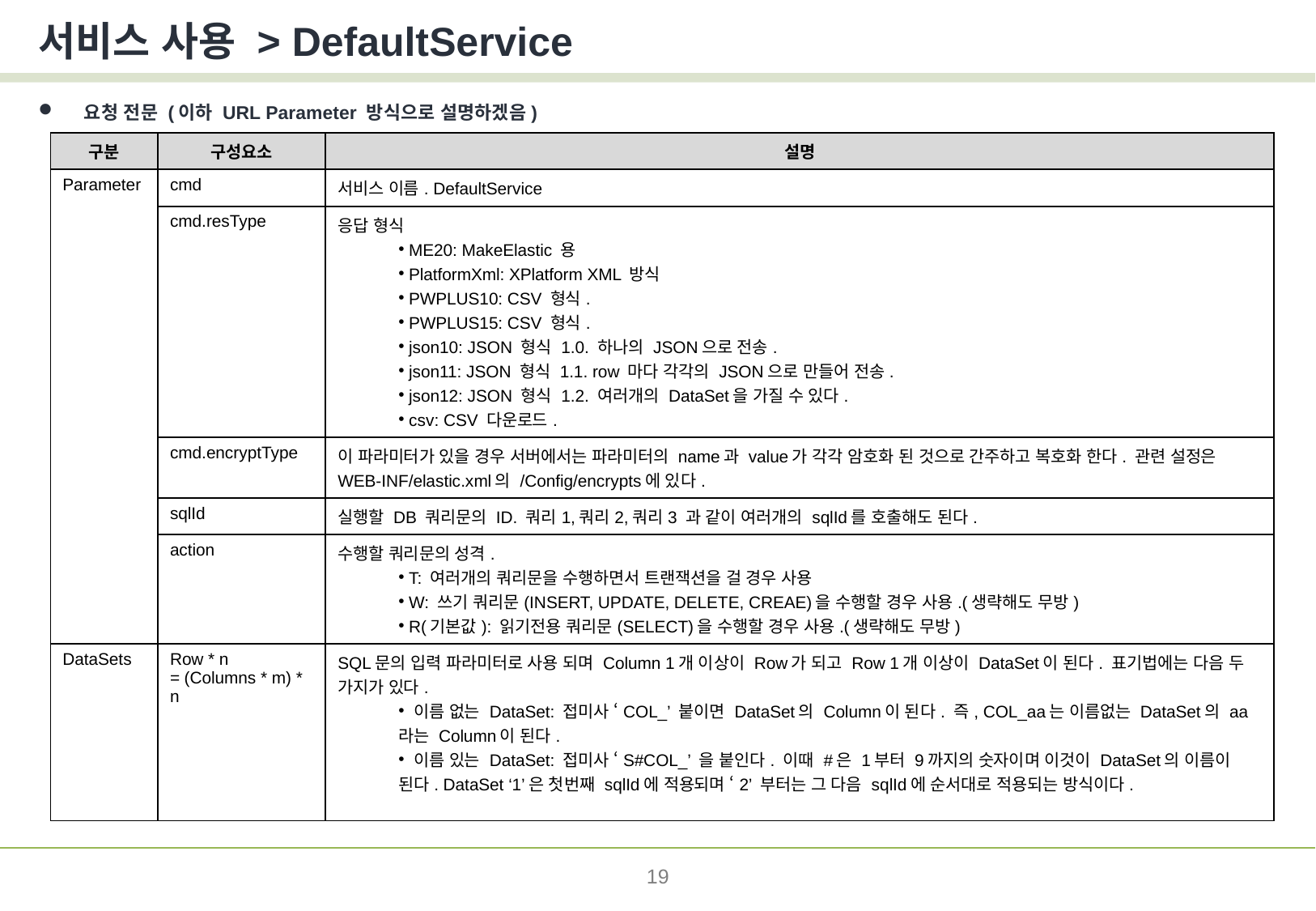

# 서비스 사용 > DefaultService
요청 전문 (이하 URL Parameter 방식으로 설명하겠음)

| 구분 | 구성요소 | 설명 |
| --- | --- | --- |
| Parameter | cmd | 서비스 이름. DefaultService |
|  | cmd.resType | 응답 형식 ME20: MakeElastic 용 PlatformXml: XPlatform XML 방식 PWPLUS10: CSV 형식. PWPLUS15: CSV 형식. json10: JSON 형식 1.0. 하나의 JSON으로 전송. json11: JSON 형식 1.1. row 마다 각각의 JSON으로 만들어 전송. json12: JSON 형식 1.2. 여러개의 DataSet을 가질 수 있다. csv: CSV 다운로드. |
|  | cmd.encryptType | 이 파라미터가 있을 경우 서버에서는 파라미터의 name과 value가 각각 암호화 된 것으로 간주하고 복호화 한다. 관련 설정은 WEB-INF/elastic.xml의 /Config/encrypts에 있다. |
|  | sqlId | 실행할 DB 쿼리문의 ID. 쿼리1,쿼리2,쿼리3 과 같이 여러개의 sqlId를 호출해도 된다. |
|  | action | 수행할 쿼리문의 성격. T: 여러개의 쿼리문을 수행하면서 트랜잭션을 걸 경우 사용 W: 쓰기 쿼리문(INSERT, UPDATE, DELETE, CREAE)을 수행할 경우 사용.(생략해도 무방) R(기본값): 읽기전용 쿼리문(SELECT)을 수행할 경우 사용.(생략해도 무방) |
| DataSets | Row \* n = (Columns \* m) \* n | SQL문의 입력 파라미터로 사용 되며 Column 1개 이상이 Row가 되고 Row 1개 이상이 DataSet이 된다. 표기법에는 다음 두 가지가 있다. 이름 없는 DataSet: 접미사 ‘COL\_’ 붙이면 DataSet의 Column이 된다. 즉, COL\_aa는 이름없는 DataSet의 aa라는 Column이 된다. 이름 있는 DataSet: 접미사 ‘S#COL\_’ 을 붙인다. 이때 #은 1부터 9까지의 숫자이며 이것이 DataSet의 이름이 된다. DataSet ‘1’은 첫번째 sqlId에 적용되며 ‘2’ 부터는 그 다음 sqlId에 순서대로 적용되는 방식이다. |
19